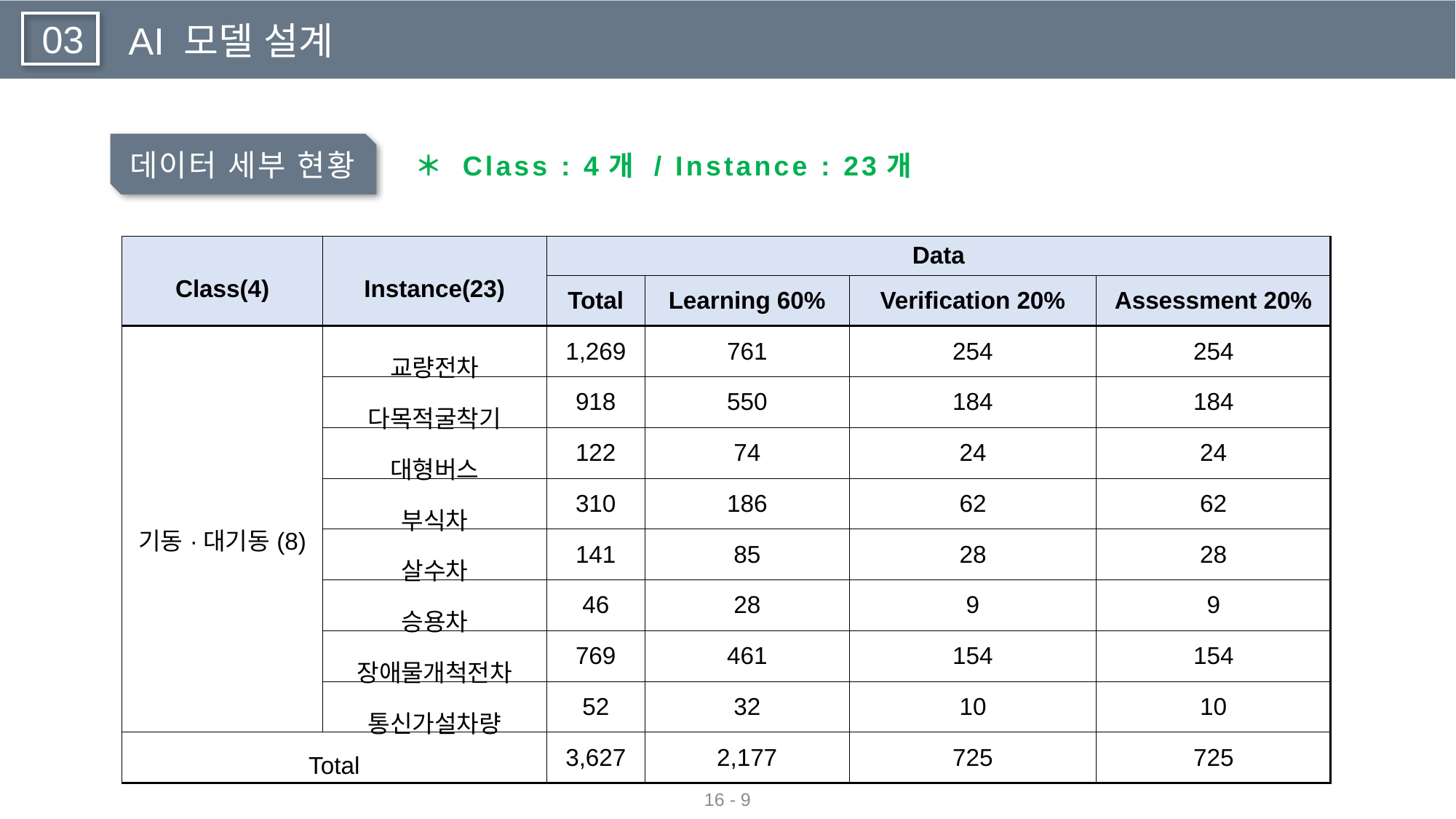

03
AI 모델 설계

데이터 세부 현황
 ＊ Class : 4개 / Instance : 23개
| Class(4) | Instance(23) | Data |  |  |  |
| --- | --- | --- | --- | --- | --- |
|  |  | Total | Learning 60% | Verification 20% | Assessment 20% |
| 기동·대기동(8) | 교량전차 | 1,269 | 761 | 254 | 254 |
|  | 다목적굴착기 | 918 | 550 | 184 | 184 |
|  | 대형버스 | 122 | 74 | 24 | 24 |
|  | 부식차 | 310 | 186 | 62 | 62 |
|  | 살수차 | 141 | 85 | 28 | 28 |
|  | 승용차 | 46 | 28 | 9 | 9 |
|  | 장애물개척전차 | 769 | 461 | 154 | 154 |
|  | 통신가설차량 | 52 | 32 | 10 | 10 |
| Total |  | 3,627 | 2,177 | 725 | 725 |
16 - 9